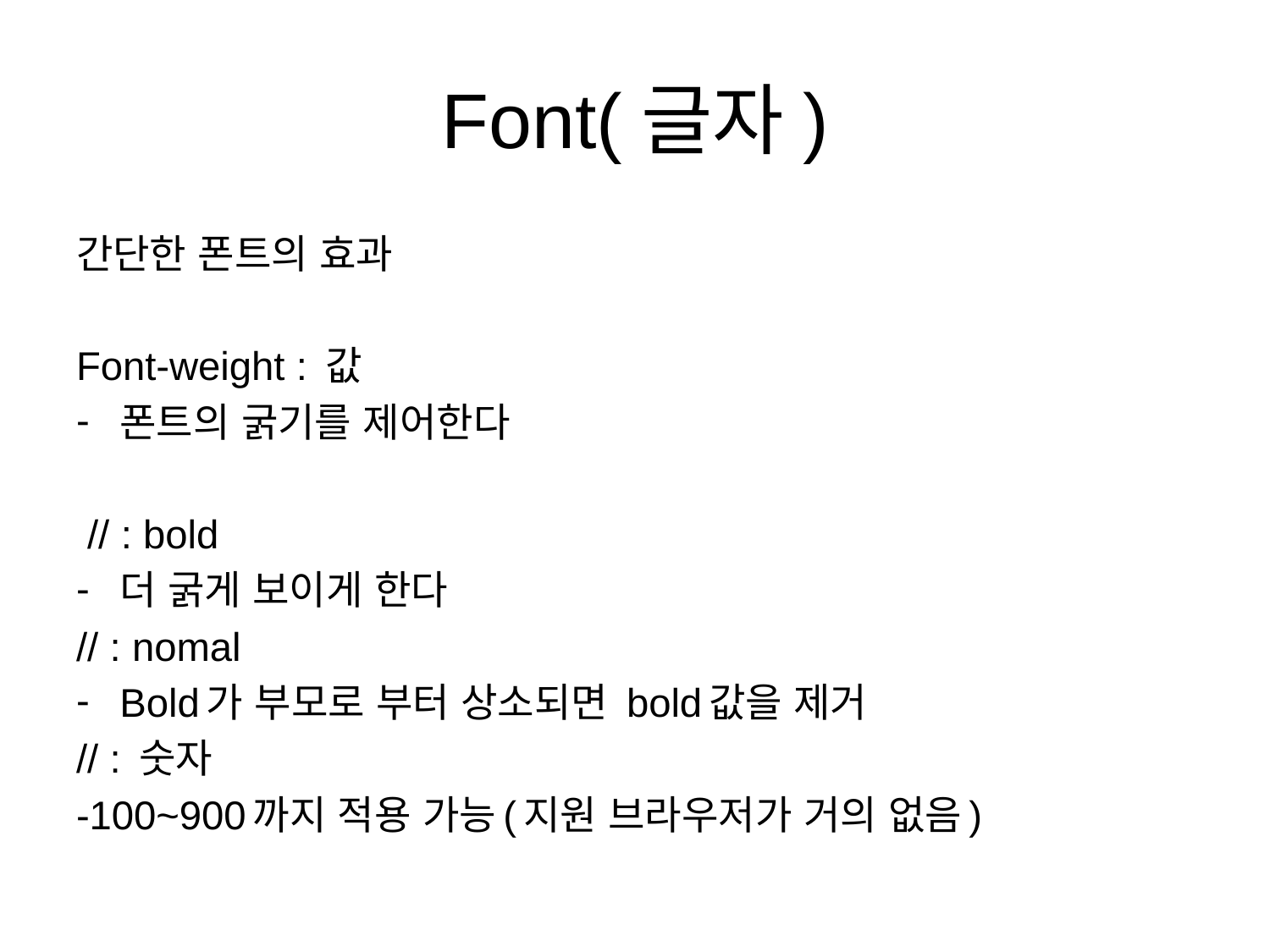

# Font(글자)
간단한 폰트의 효과

Font-weight : 값
폰트의 굵기를 제어한다

 // : bold
더 굵게 보이게 한다
// : nomal
Bold가 부모로 부터 상소되면 bold값을 제거
// : 숫자
-100~900까지 적용 가능(지원 브라우저가 거의 없음)